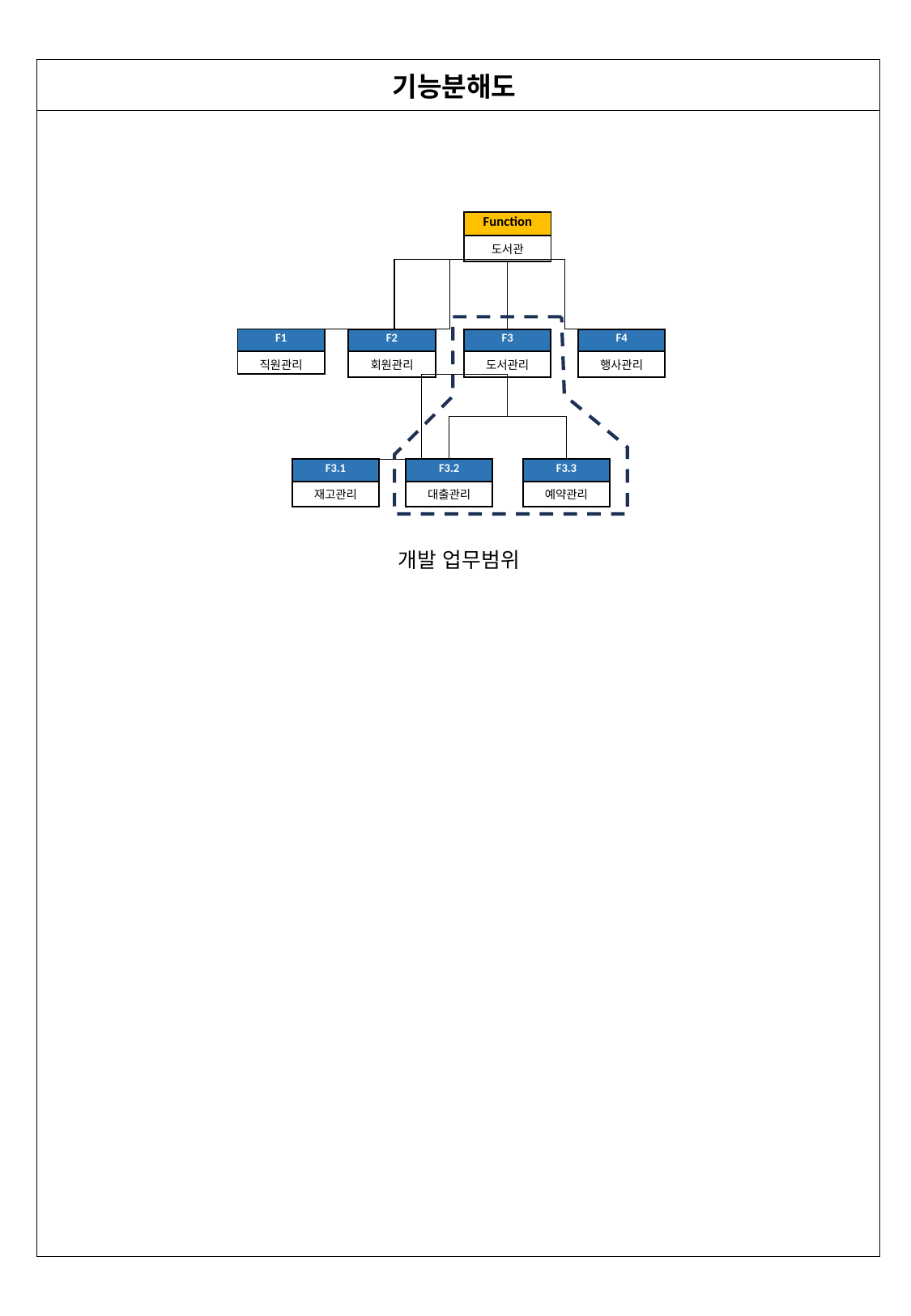

| 기능분해도 |
| --- |
|  |
| Function |
| --- |
| 도서관 |

| F1 |
| --- |
| 직원관리 |
| F2 |
| --- |
| 회원관리 |
| F3 |
| --- |
| 도서관리 |
| F4 |
| --- |
| 행사관리 |
| F3.1 |
| --- |
| 재고관리 |
| F3.2 |
| --- |
| 대출관리 |
| F3.3 |
| --- |
| 예약관리 |
개발 업무범위